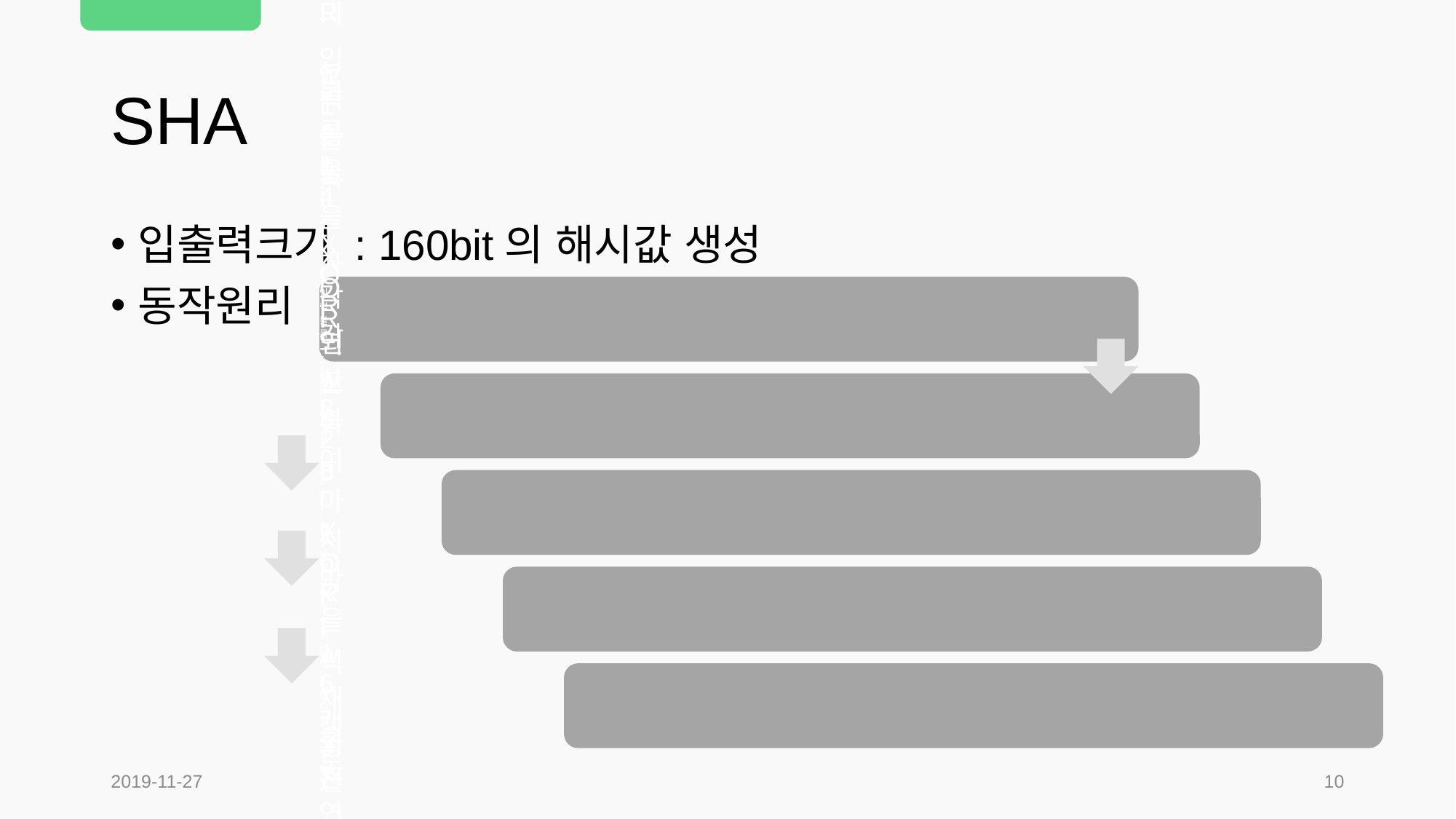

# SHA
입출력크기 : 160bit의 해시값 생성
동작원리

2019-11-27
10